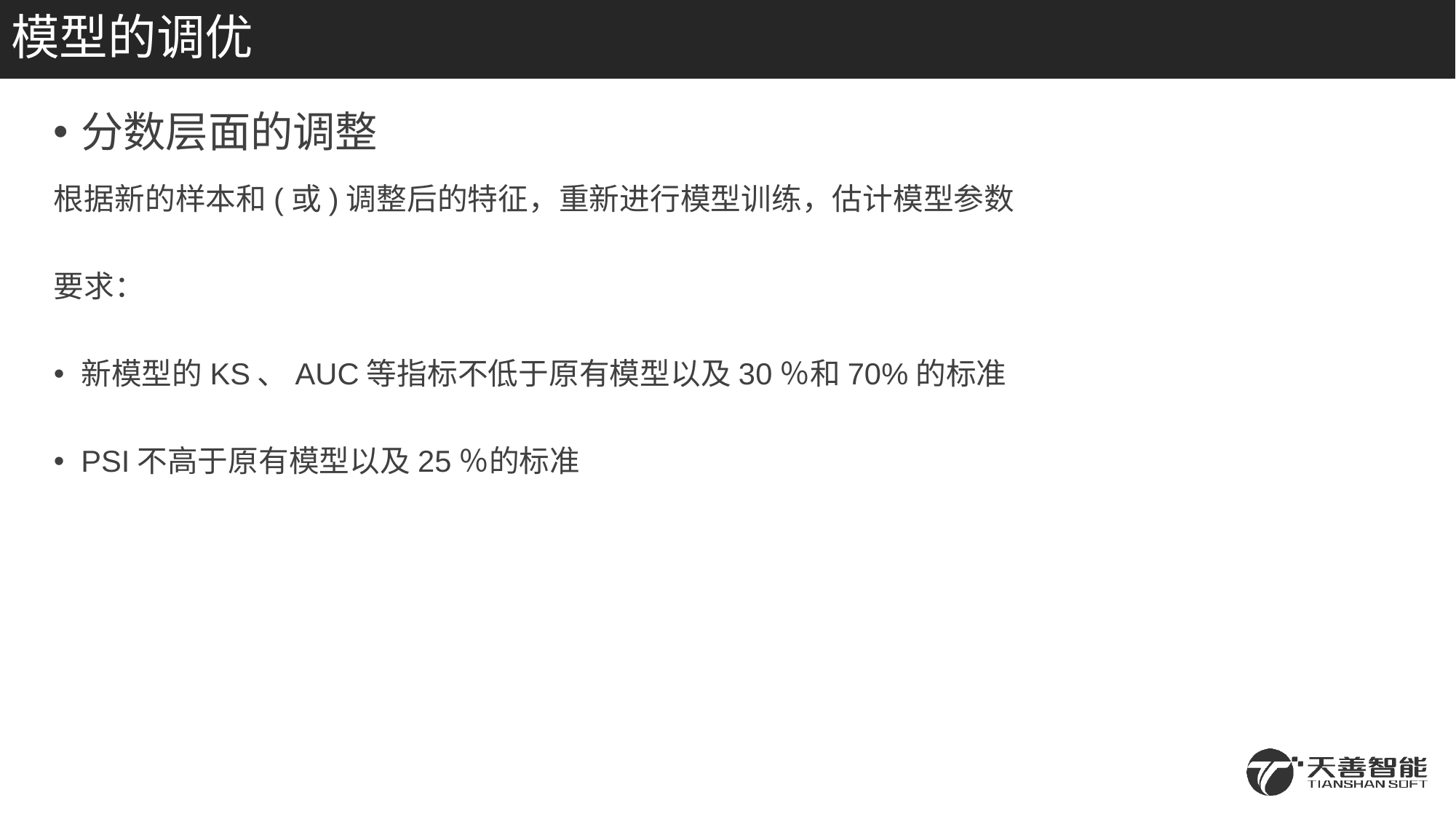

# 模型的调优
分数层面的调整
根据新的样本和(或)调整后的特征，重新进行模型训练，估计模型参数
要求：
新模型的KS、AUC等指标不低于原有模型以及30％和70%的标准
PSI不高于原有模型以及25％的标准